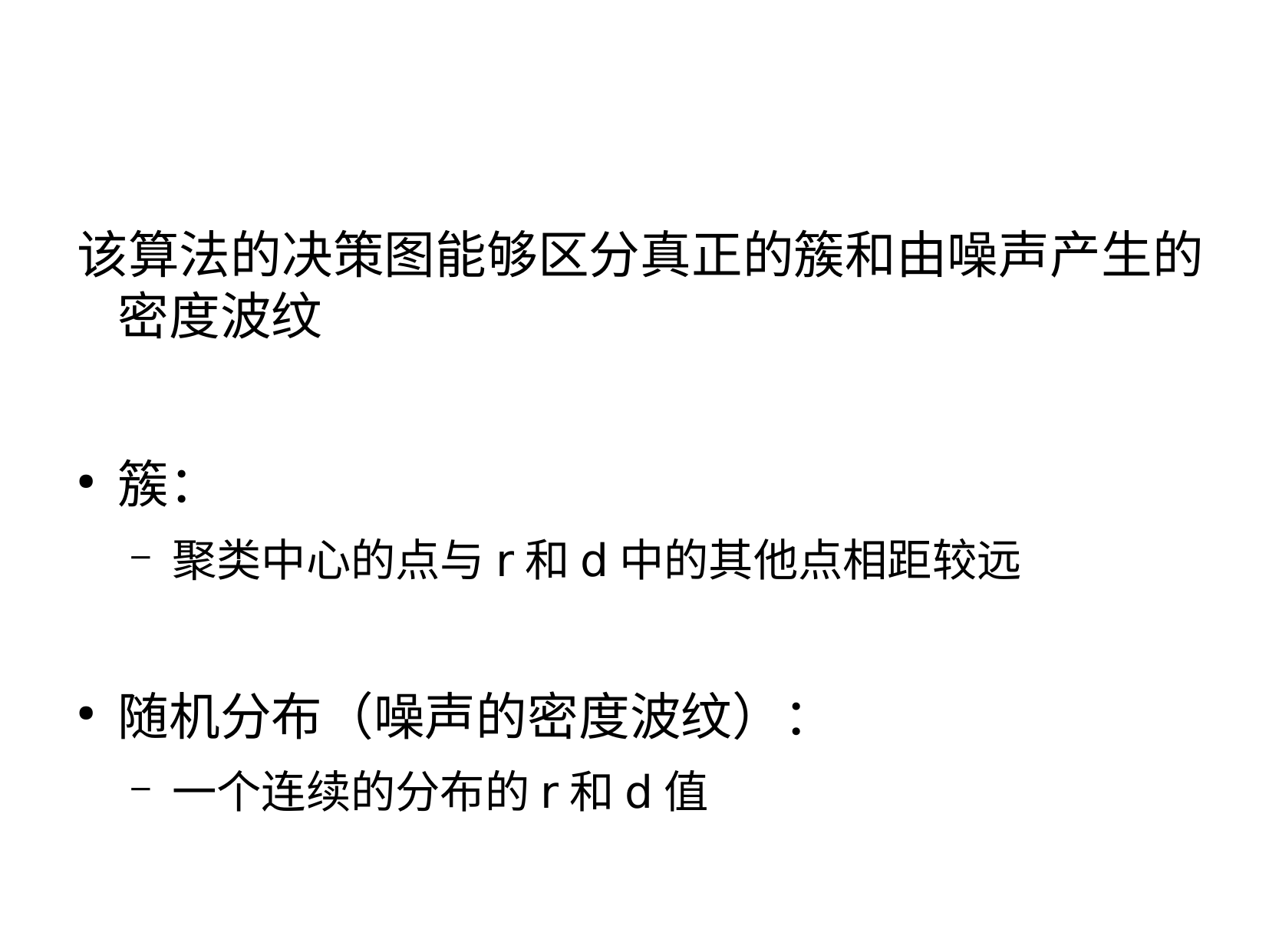

该算法的决策图能够区分真正的簇和由噪声产生的密度波纹

簇：
聚类中心的点与r和d中的其他点相距较远

随机分布（噪声的密度波纹）：
一个连续的分布的r和d值